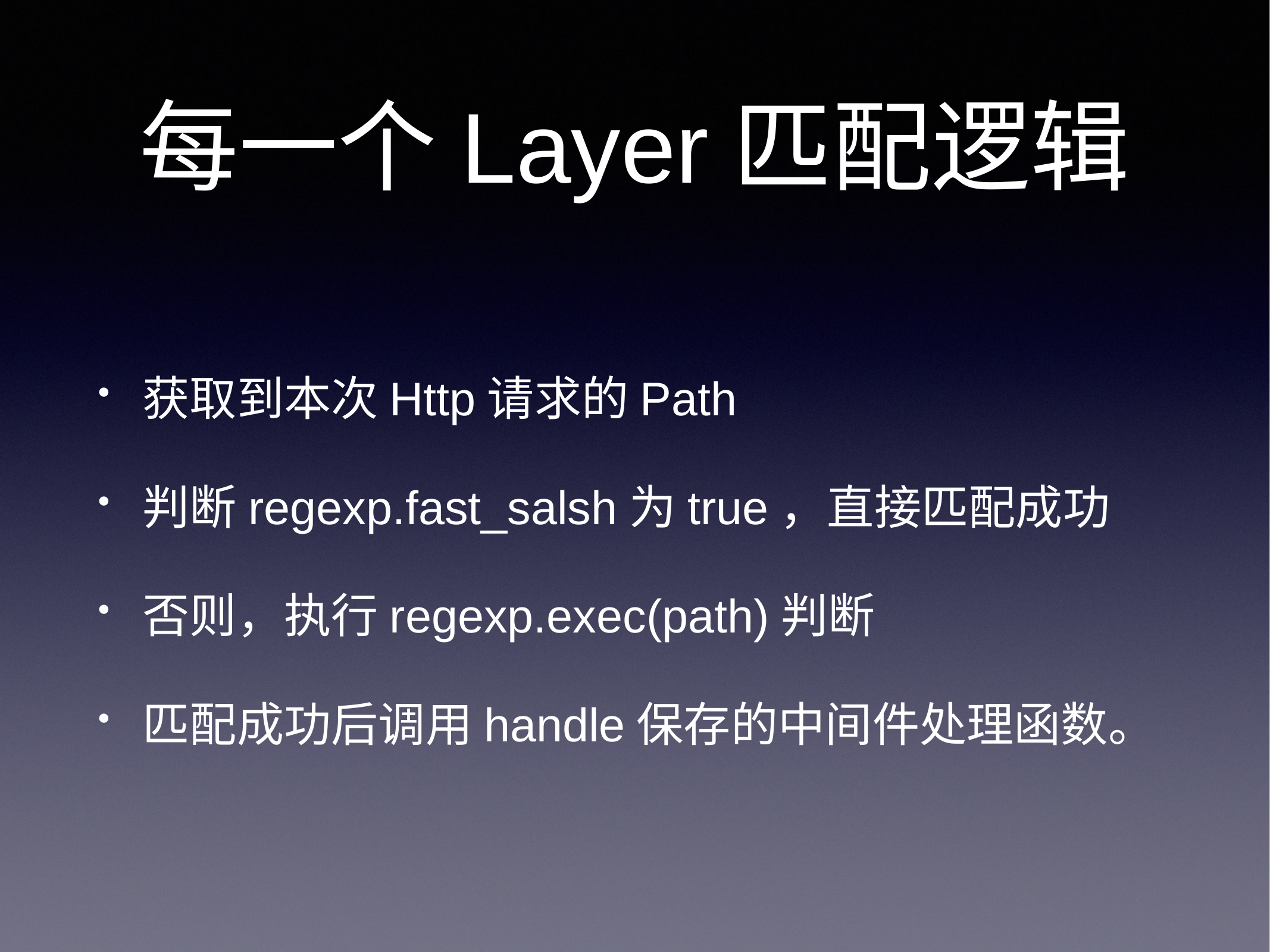

# 每一个Layer匹配逻辑
获取到本次Http请求的Path
判断regexp.fast_salsh为true，直接匹配成功
否则，执行regexp.exec(path)判断
匹配成功后调用handle保存的中间件处理函数。